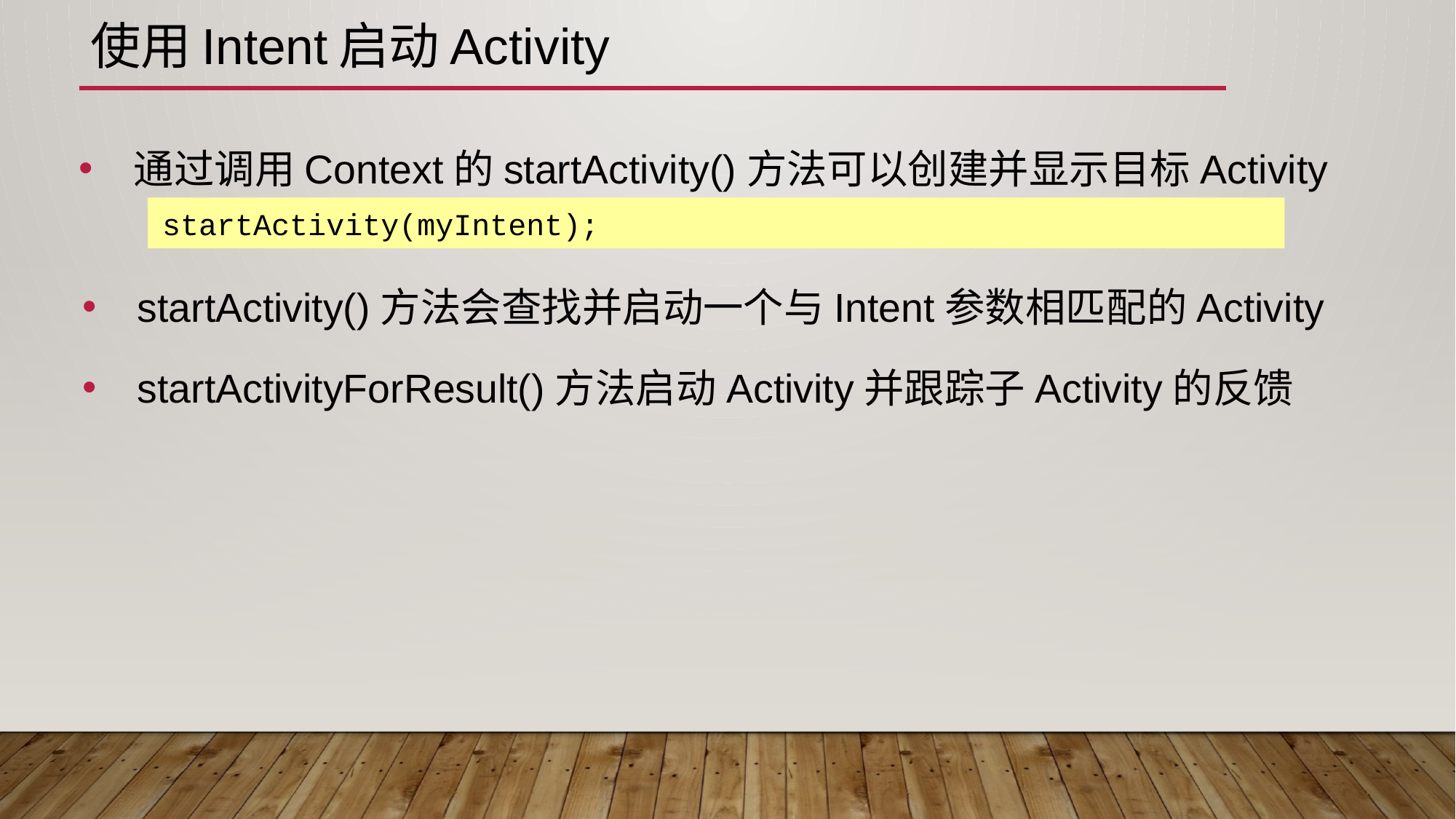

# 使用Intent启动Activity
通过调用Context的startActivity()方法可以创建并显示目标Activity
startActivity(myIntent);
startActivity()方法会查找并启动一个与Intent参数相匹配的Activity
startActivityForResult()方法启动Activity并跟踪子Activity的反馈